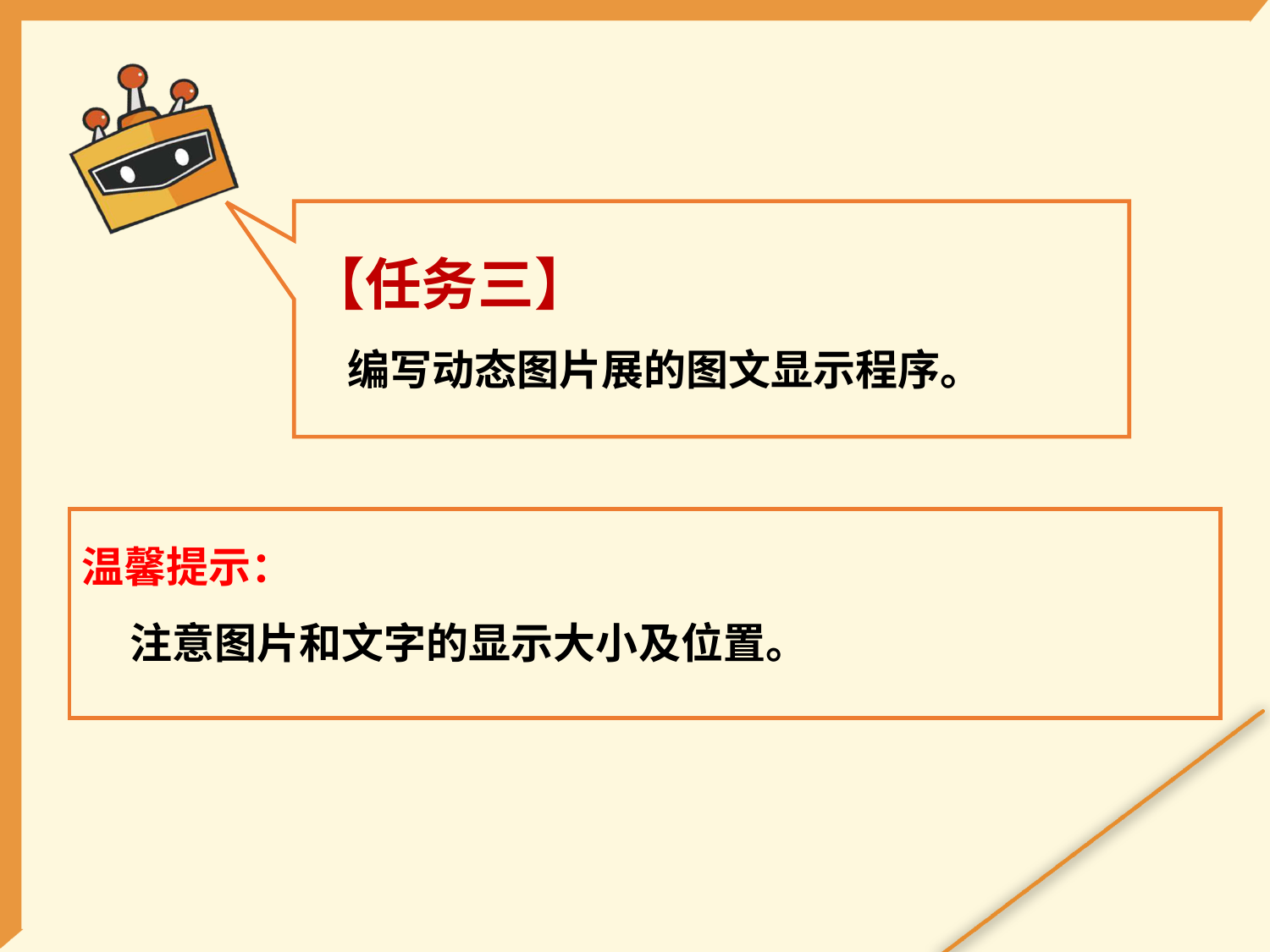

【任务三】
编写动态图片展的图文显示程序。
温馨提示：
    注意图片和文字的显示大小及位置。